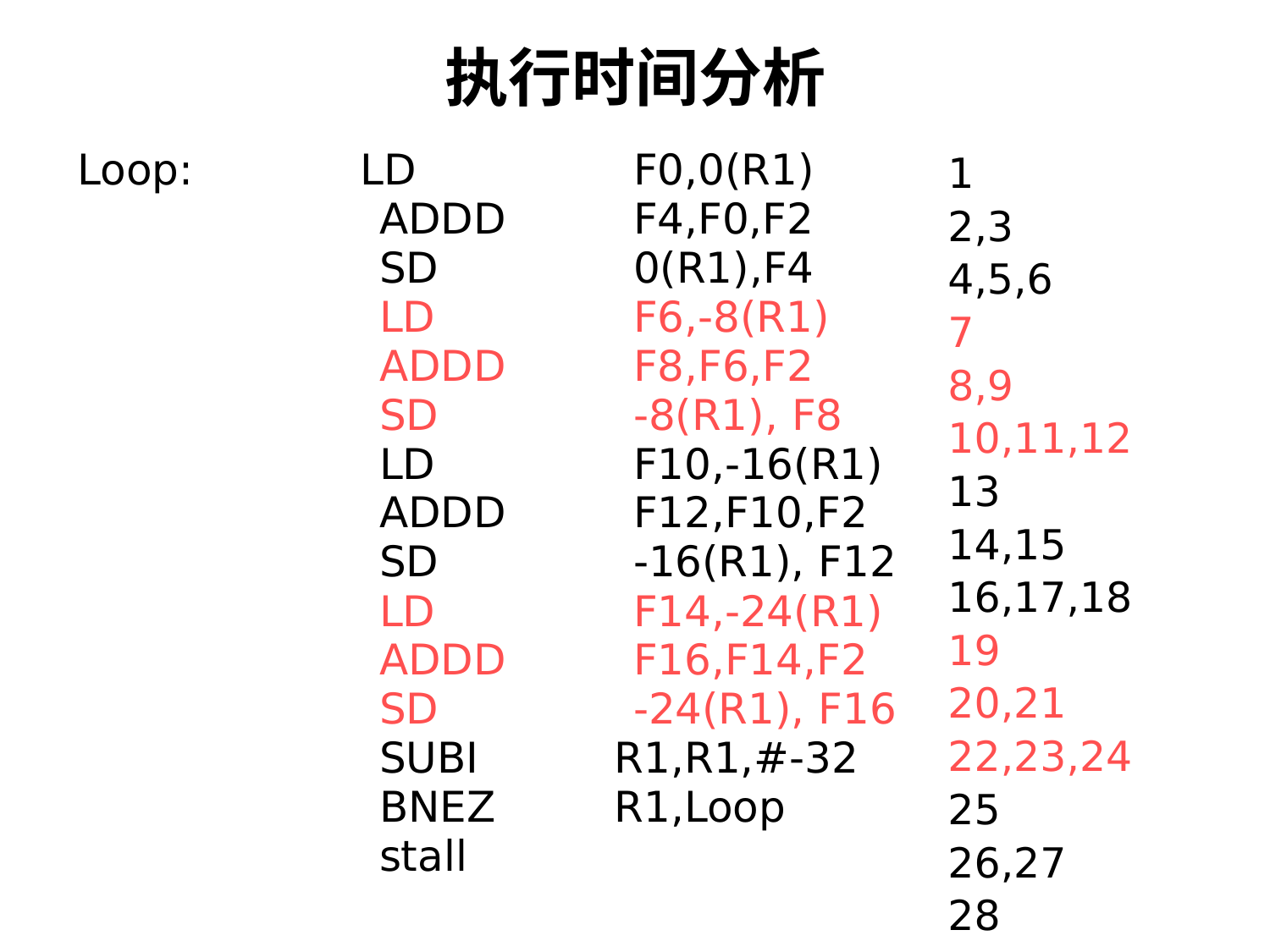

执行时间分析
Loop:	        LD		F0,0(R1)
			ADDD 	F4,F0,F2
			SD		0(R1),F4
			LD		F6,-8(R1)
			ADDD 	F8,F6,F2
			SD		-8(R1), F8
			LD		F10,-16(R1)
			ADDD 	F12,F10,F2
			SD		-16(R1), F12
			LD		F14,-24(R1)
			ADDD 	F16,F14,F2
			SD		-24(R1), F16
			SUBI	        R1,R1,#-32
			BNEZ	        R1,Loop
			stall
1
2,3
4,5,6
7
8,9
10,11,12
13
14,15
16,17,18
19
20,21
22,23,24
25
26,27
28